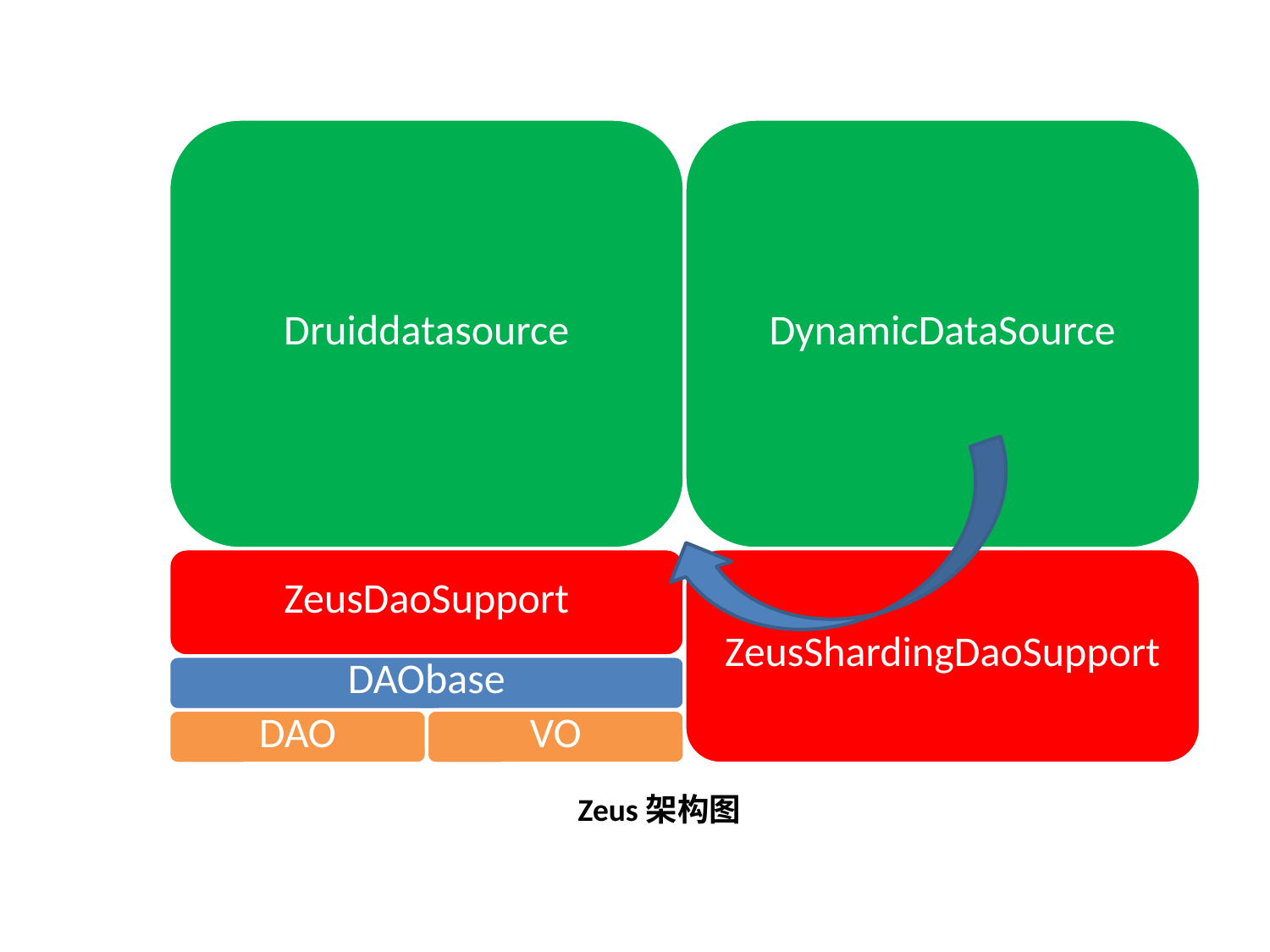

Druiddatasource
ZeusShardingDaoSupport
ZeusDaoSupport
DAObase
DAO
VO
DynamicDataSource

Zeus架构图